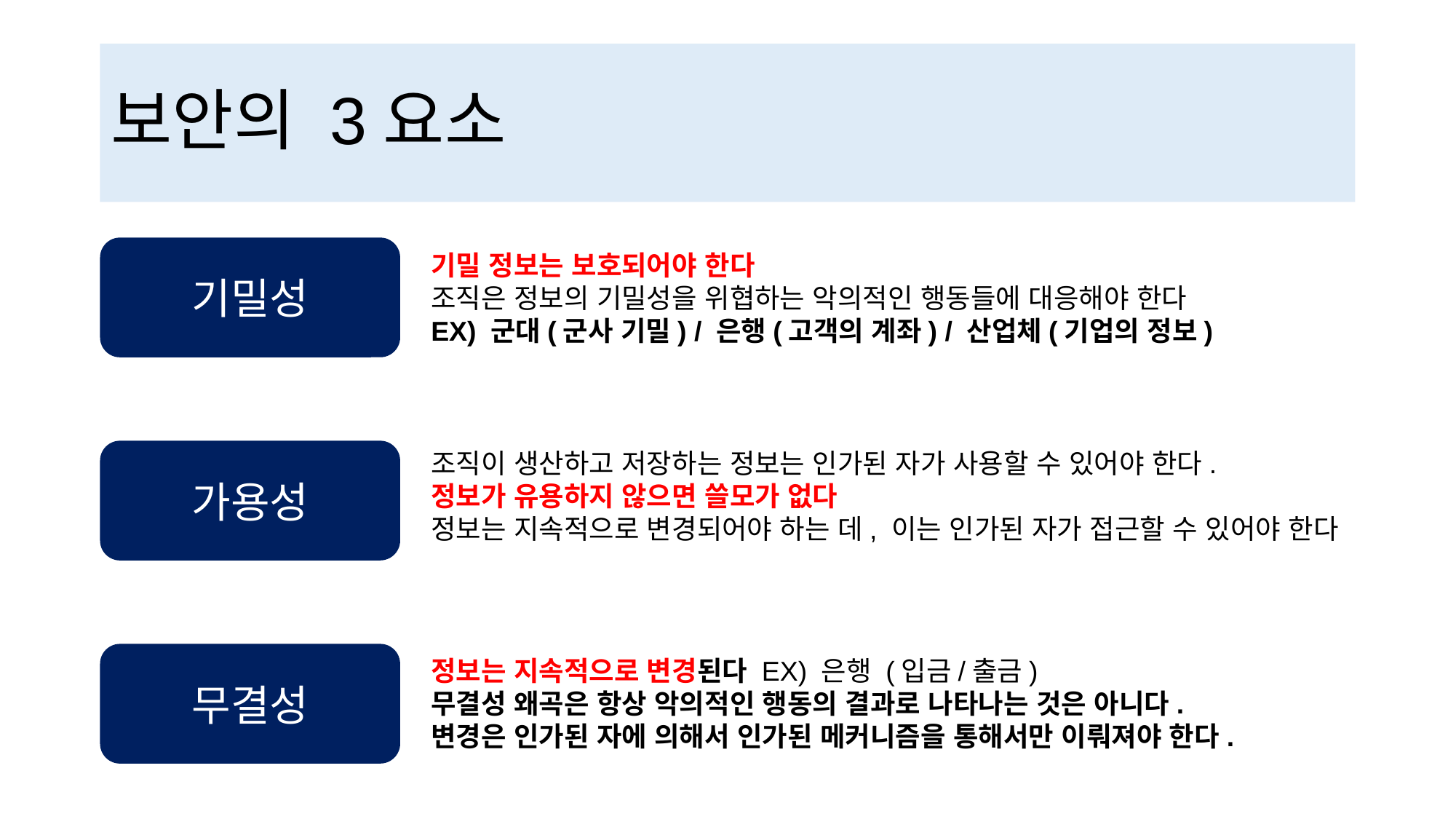

# 보안의 3요소
기밀성
기밀 정보는 보호되어야 한다
조직은 정보의 기밀성을 위협하는 악의적인 행동들에 대응해야 한다
EX) 군대(군사 기밀) / 은행(고객의 계좌) / 산업체(기업의 정보)
가용성
조직이 생산하고 저장하는 정보는 인가된 자가 사용할 수 있어야 한다.
정보가 유용하지 않으면 쓸모가 없다
정보는 지속적으로 변경되어야 하는 데, 이는 인가된 자가 접근할 수 있어야 한다
무결성
정보는 지속적으로 변경된다 EX) 은행 (입금/출금)
무결성 왜곡은 항상 악의적인 행동의 결과로 나타나는 것은 아니다.
변경은 인가된 자에 의해서 인가된 메커니즘을 통해서만 이뤄져야 한다.